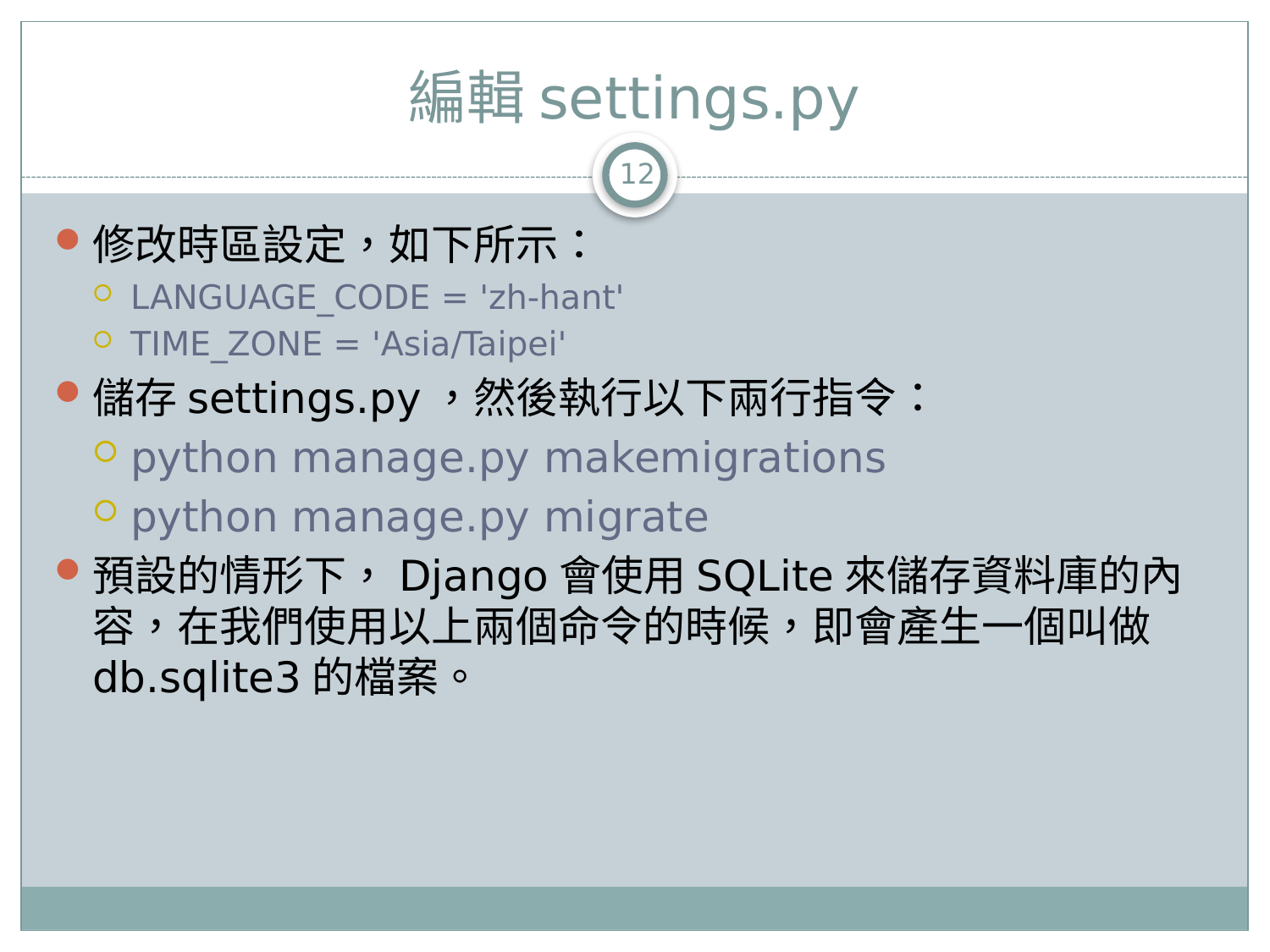

# 編輯settings.py
12
修改時區設定，如下所示：
LANGUAGE_CODE = 'zh-hant'
TIME_ZONE = 'Asia/Taipei'
儲存settings.py，然後執行以下兩行指令：
python manage.py makemigrations
python manage.py migrate
預設的情形下，Django會使用SQLite來儲存資料庫的內容，在我們使用以上兩個命令的時候，即會產生一個叫做db.sqlite3的檔案。